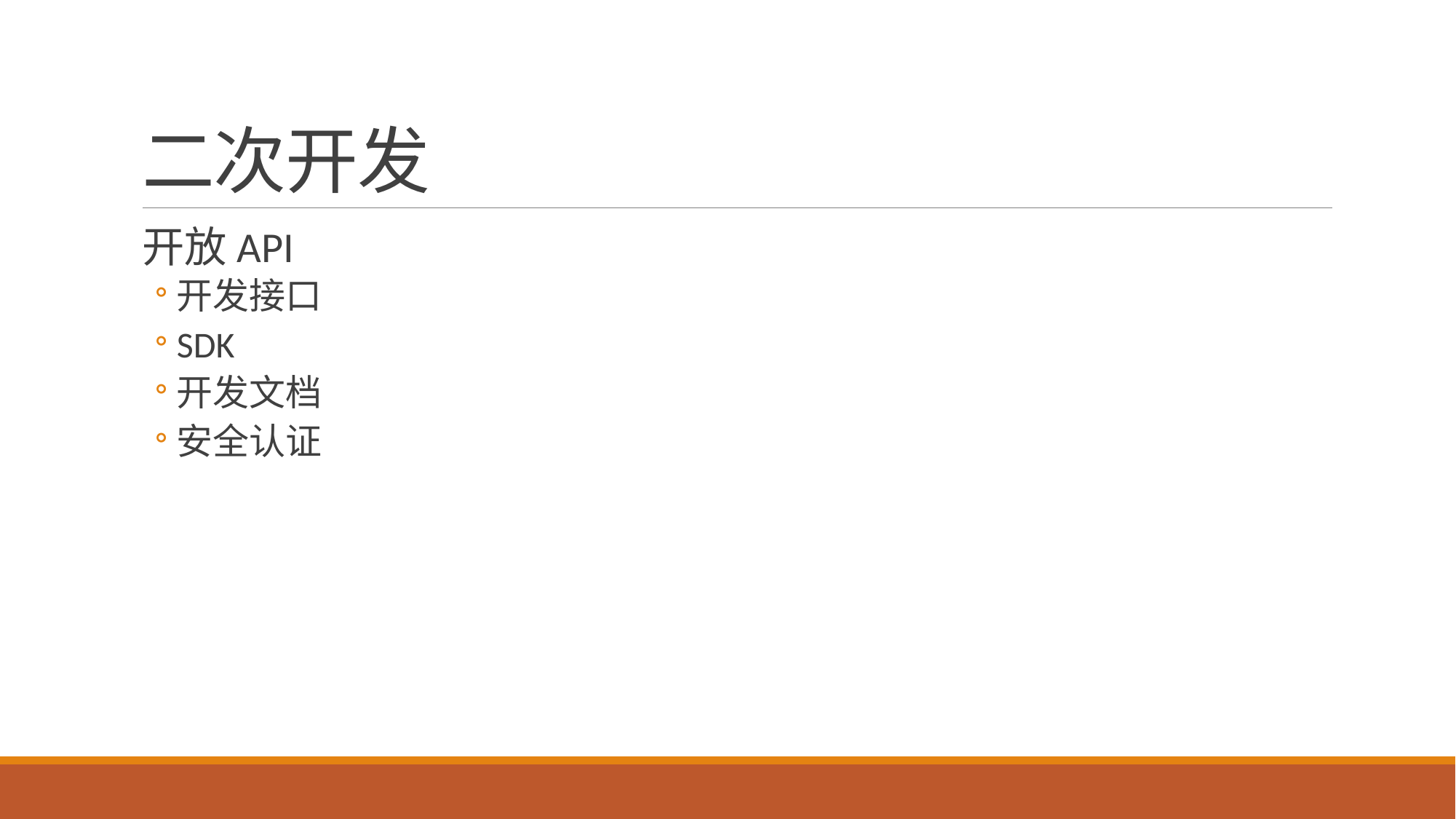

# 二次开发
开放API
开发接口
SDK
开发文档
安全认证